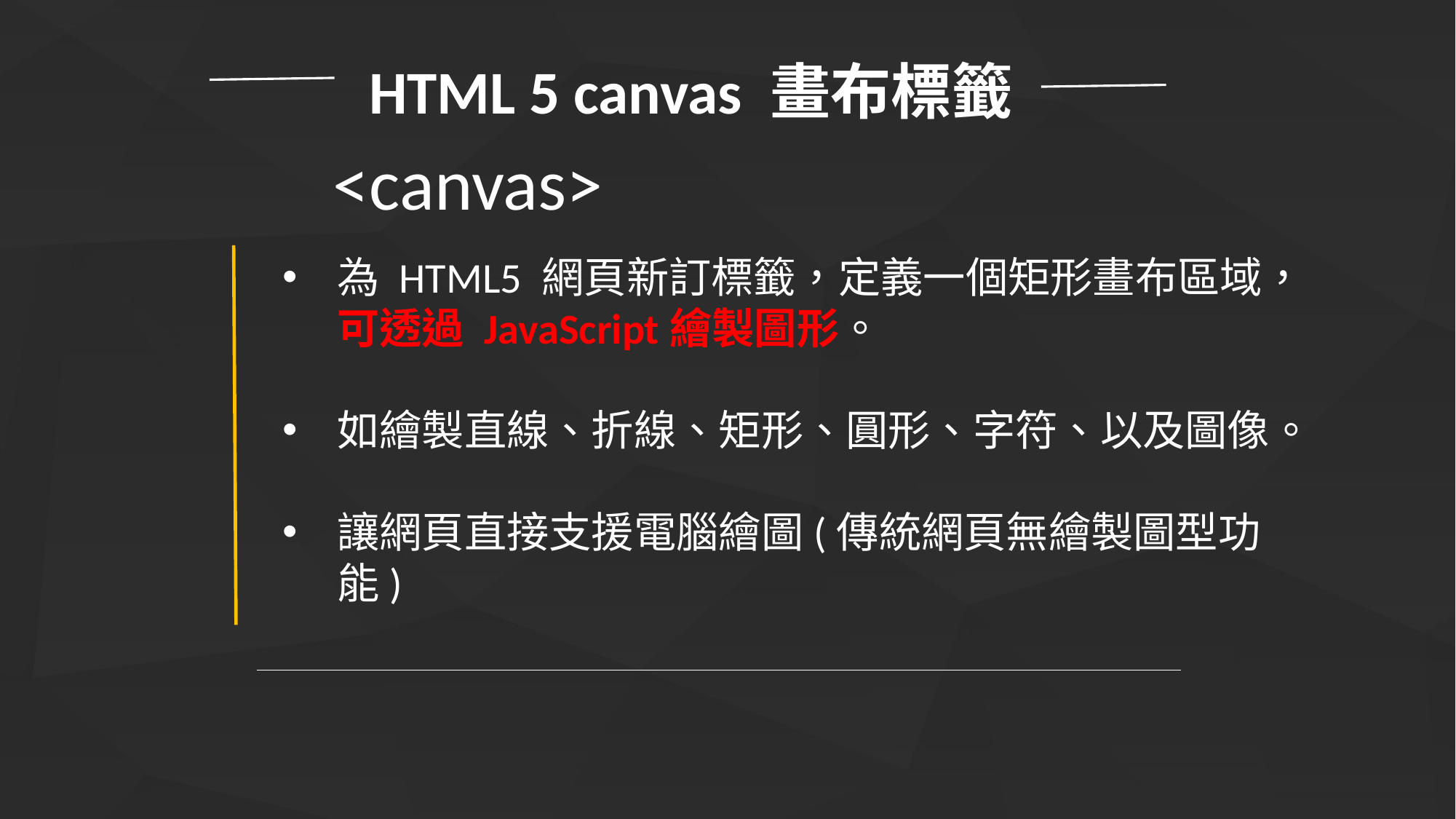

HTML 5 canvas 畫布標籤
<canvas>

為 HTML5 網頁新訂標籤，定義一個矩形畫布區域，可透過 JavaScript繪製圖形。

如繪製直線、折線、矩形、圓形、字符、以及圖像。

讓網頁直接支援電腦繪圖(傳統網頁無繪製圖型功能)